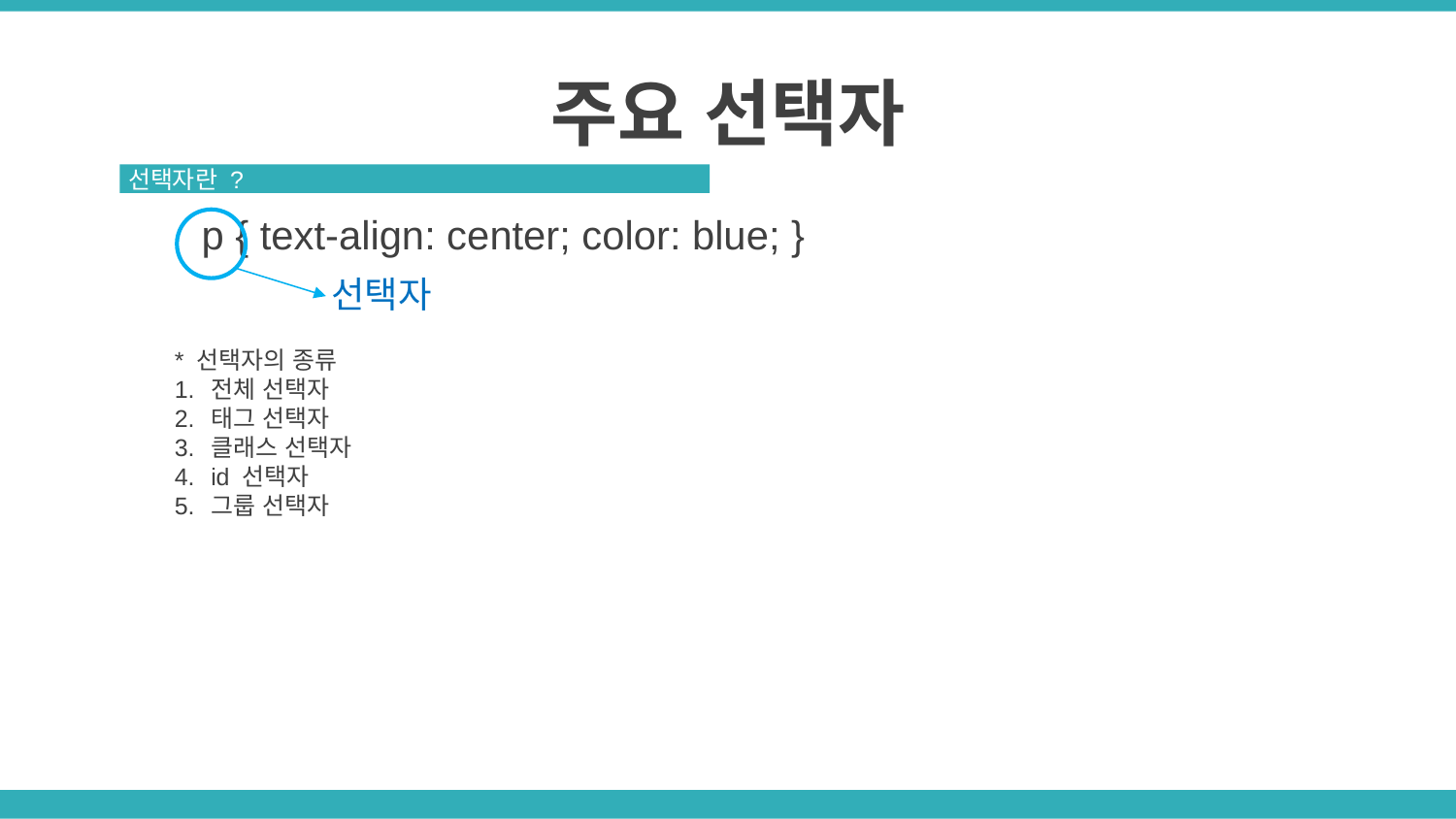

주요 선택자
선택자란 ?

    p { text-align: center; color: blue; }

* 선택자의 종류
전체 선택자
태그 선택자
클래스 선택자
id 선택자
그룹 선택자

선택자